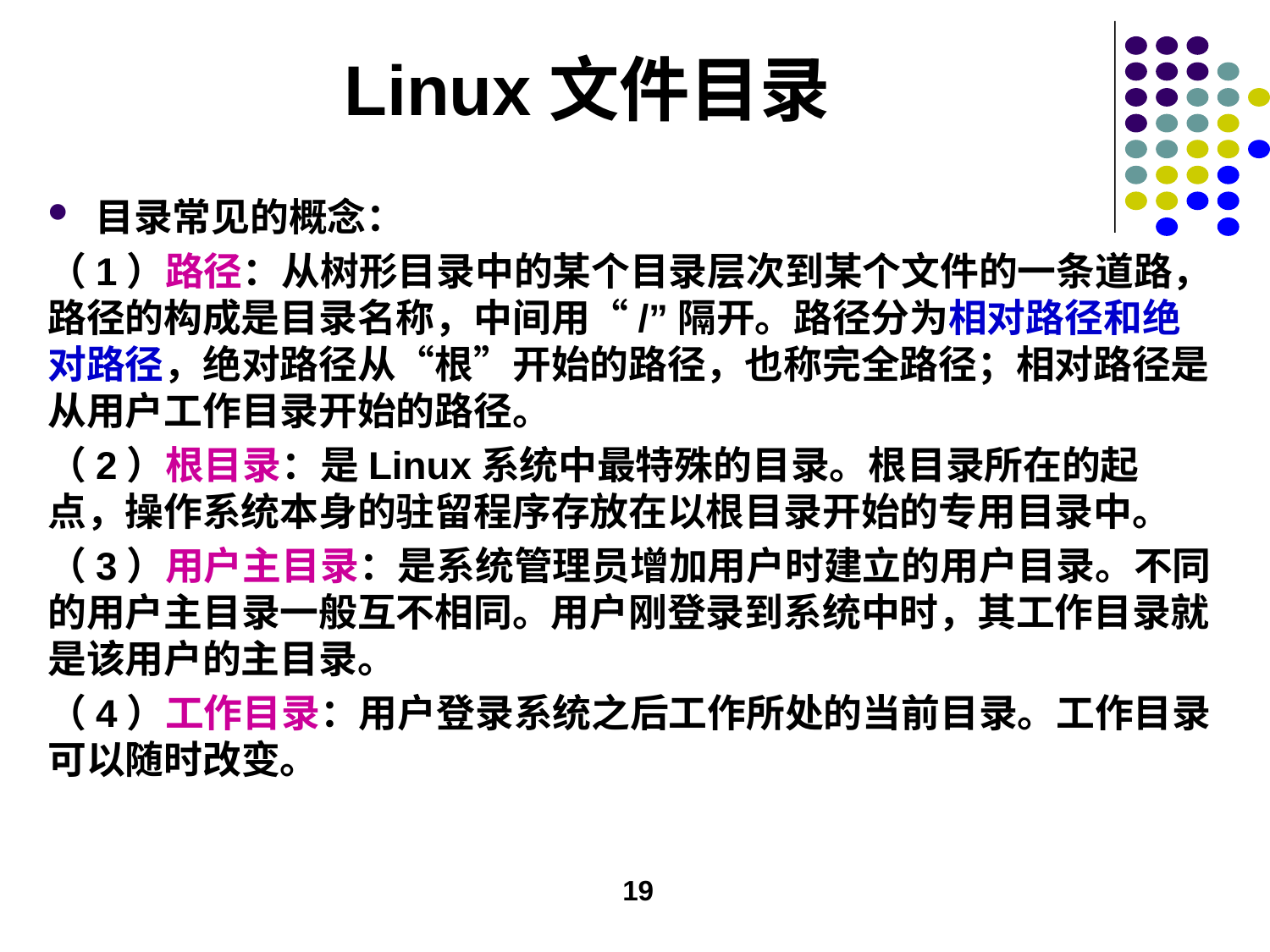

# Linux文件目录
目录常见的概念：
（1）路径：从树形目录中的某个目录层次到某个文件的一条道路，路径的构成是目录名称，中间用“/”隔开。路径分为相对路径和绝对路径，绝对路径从“根”开始的路径，也称完全路径；相对路径是从用户工作目录开始的路径。
（2）根目录：是Linux系统中最特殊的目录。根目录所在的起点，操作系统本身的驻留程序存放在以根目录开始的专用目录中。
（3）用户主目录：是系统管理员增加用户时建立的用户目录。不同的用户主目录一般互不相同。用户刚登录到系统中时，其工作目录就是该用户的主目录。
（4）工作目录：用户登录系统之后工作所处的当前目录。工作目录可以随时改变。
19